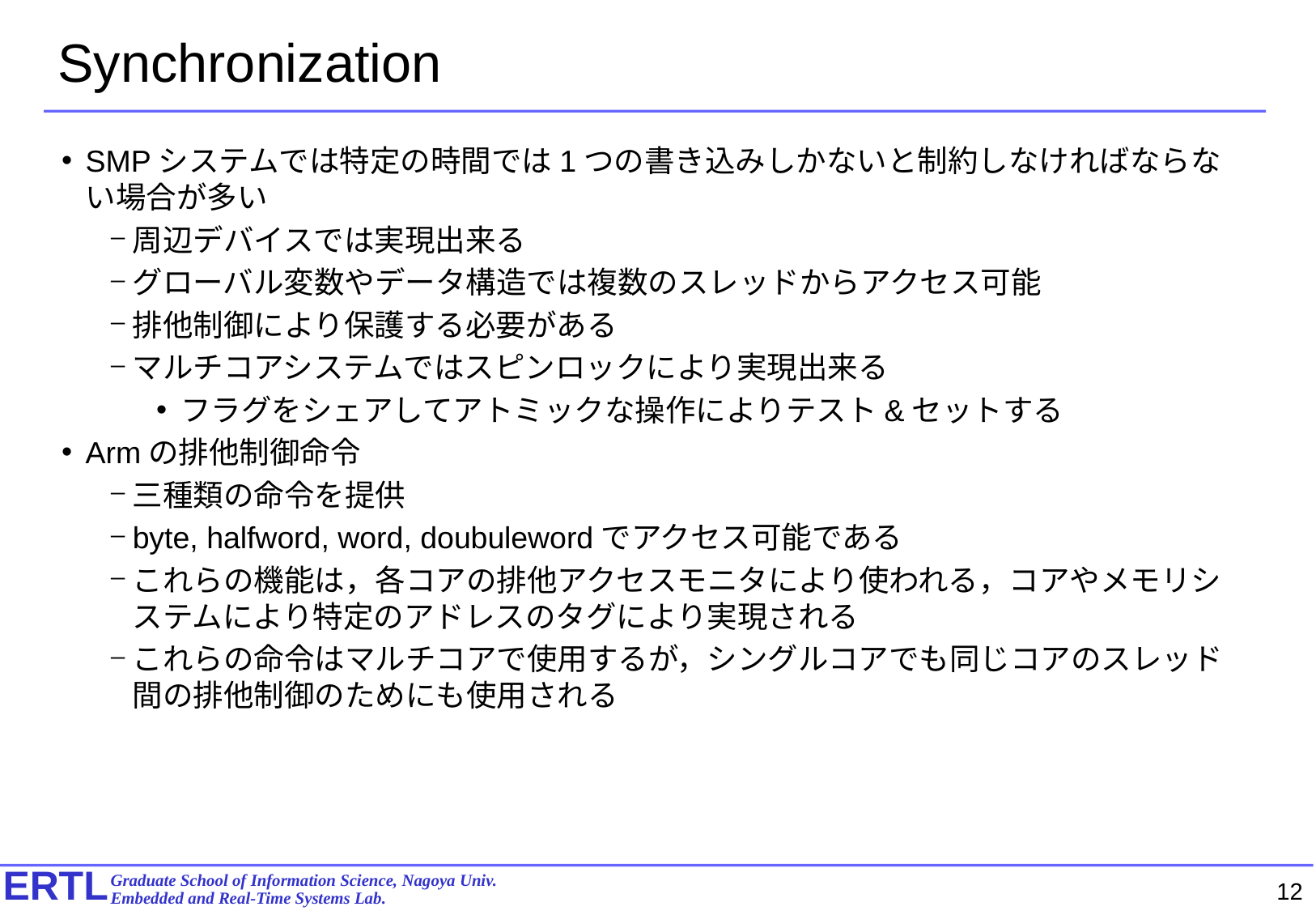

# Synchronization
SMPシステムでは特定の時間では1つの書き込みしかないと制約しなければならない場合が多い
周辺デバイスでは実現出来る
グローバル変数やデータ構造では複数のスレッドからアクセス可能
排他制御により保護する必要がある
マルチコアシステムではスピンロックにより実現出来る
フラグをシェアしてアトミックな操作によりテスト&セットする
Armの排他制御命令
三種類の命令を提供
byte, halfword, word, doubulewordでアクセス可能である
これらの機能は，各コアの排他アクセスモニタにより使われる，コアやメモリシステムにより特定のアドレスのタグにより実現される
これらの命令はマルチコアで使用するが，シングルコアでも同じコアのスレッド間の排他制御のためにも使用される

12